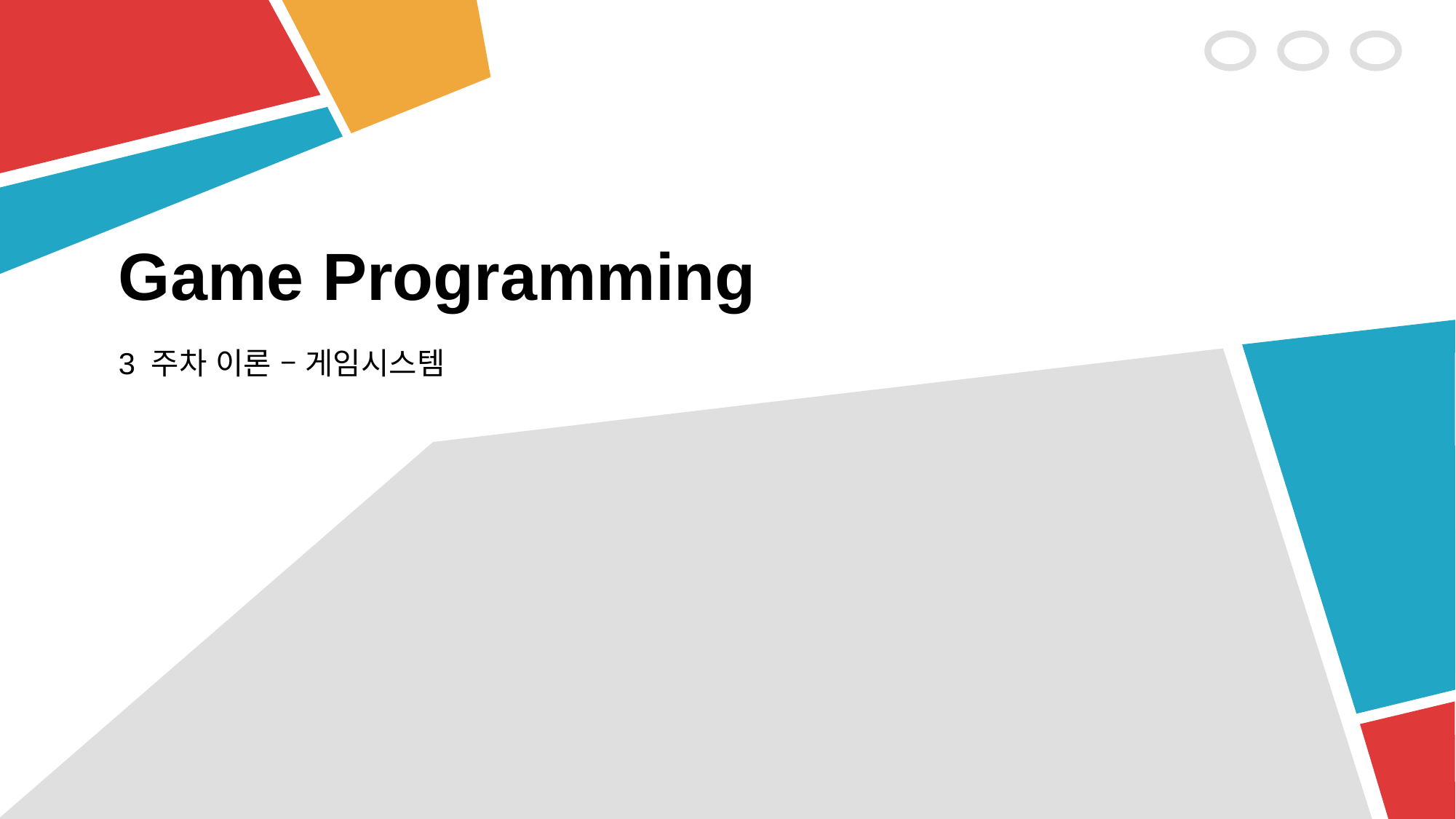

# Game Programming
3 주차 이론 – 게임시스템